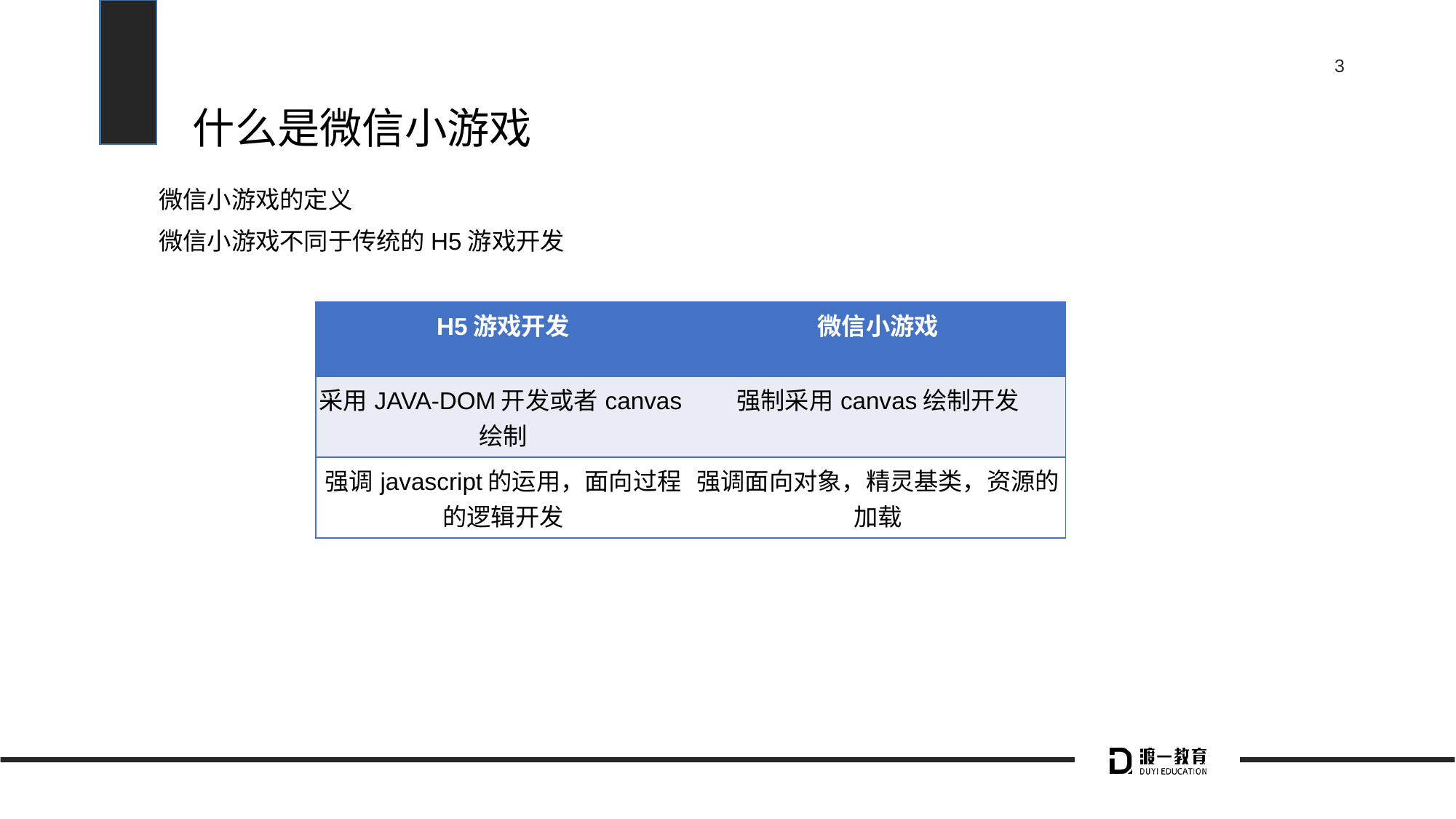

# 什么是微信小游戏
微信小游戏的定义
微信小游戏不同于传统的H5游戏开发
| H5游戏开发 | 微信小游戏 |
| --- | --- |
| 采用JAVA-DOM开发或者canvas绘制 | 强制采用canvas绘制开发 |
| 强调javascript的运用，面向过程的逻辑开发 | 强调面向对象，精灵基类，资源的加载 |